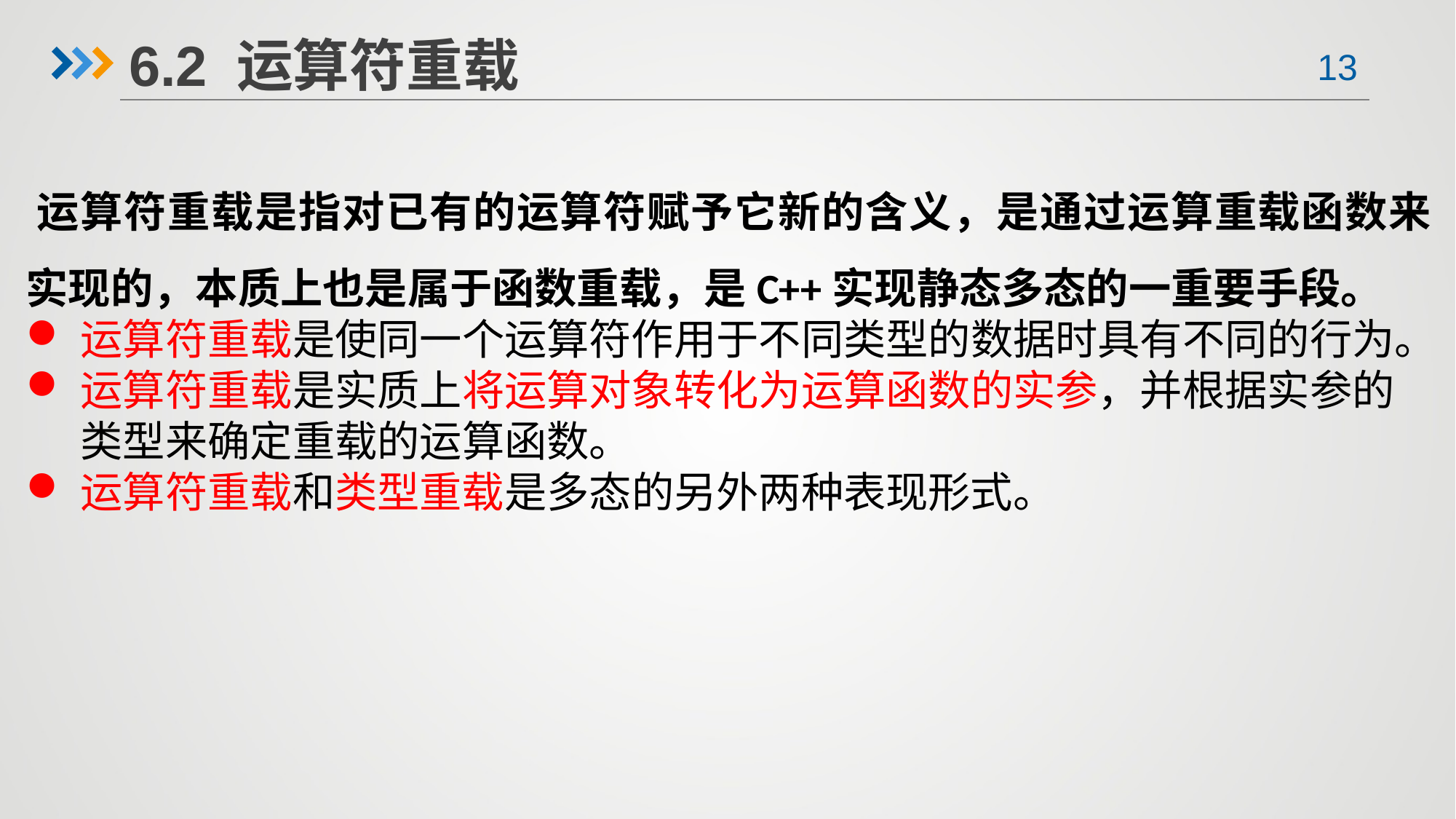

6.2 运算符重载
 运算符重载是指对已有的运算符赋予它新的含义，是通过运算重载函数来实现的，本质上也是属于函数重载，是C++实现静态多态的一重要手段。
运算符重载是使同一个运算符作用于不同类型的数据时具有不同的行为。
运算符重载是实质上将运算对象转化为运算函数的实参，并根据实参的类型来确定重载的运算函数。
运算符重载和类型重载是多态的另外两种表现形式。